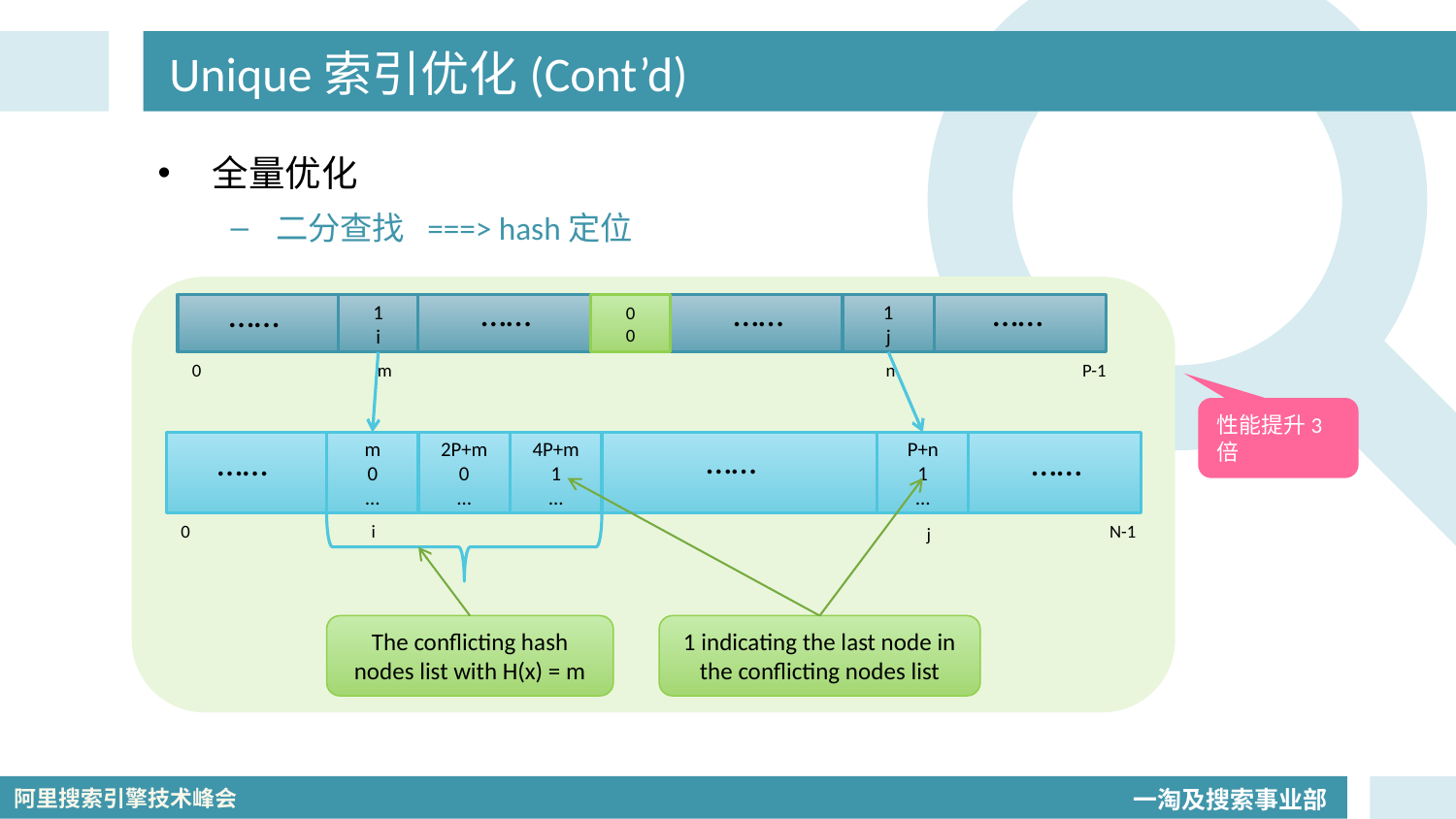

# Unique索引优化(Cont’d)
全量优化
二分查找  ===> hash定位

……
……
……
……

1
i
0
0
1
j
0
m
n
P-1
性能提升3倍

……

……
m
0
…
2P+m
0
…
4P+m
1
…
P+n
1
…
……
0
i
N-1
j
The conflicting hash nodes list with H(x) = m
1 indicating the last node in the conflicting nodes list